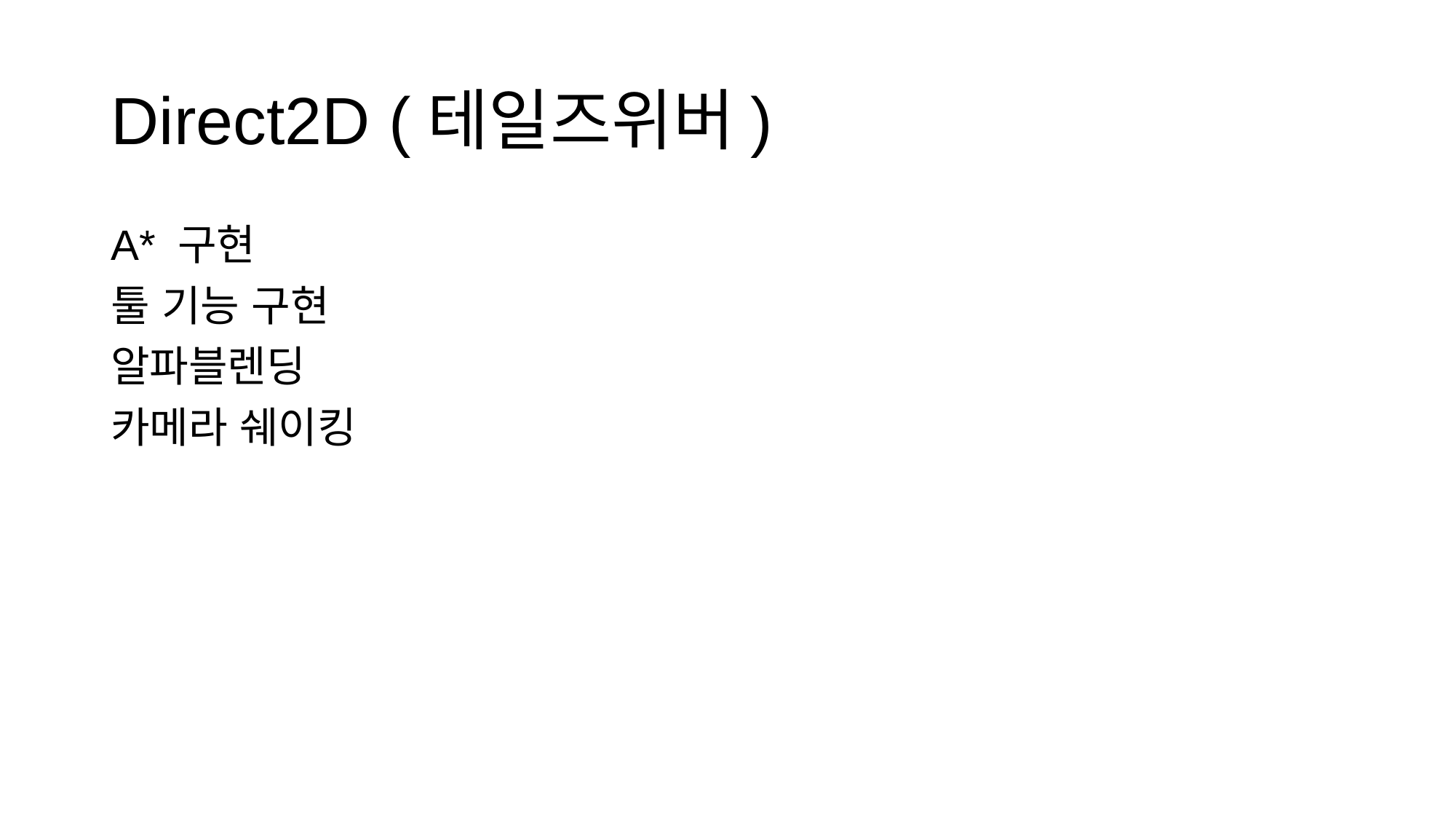

# Direct2D (테일즈위버)
A* 구현
툴 기능 구현
알파블렌딩
카메라 쉐이킹